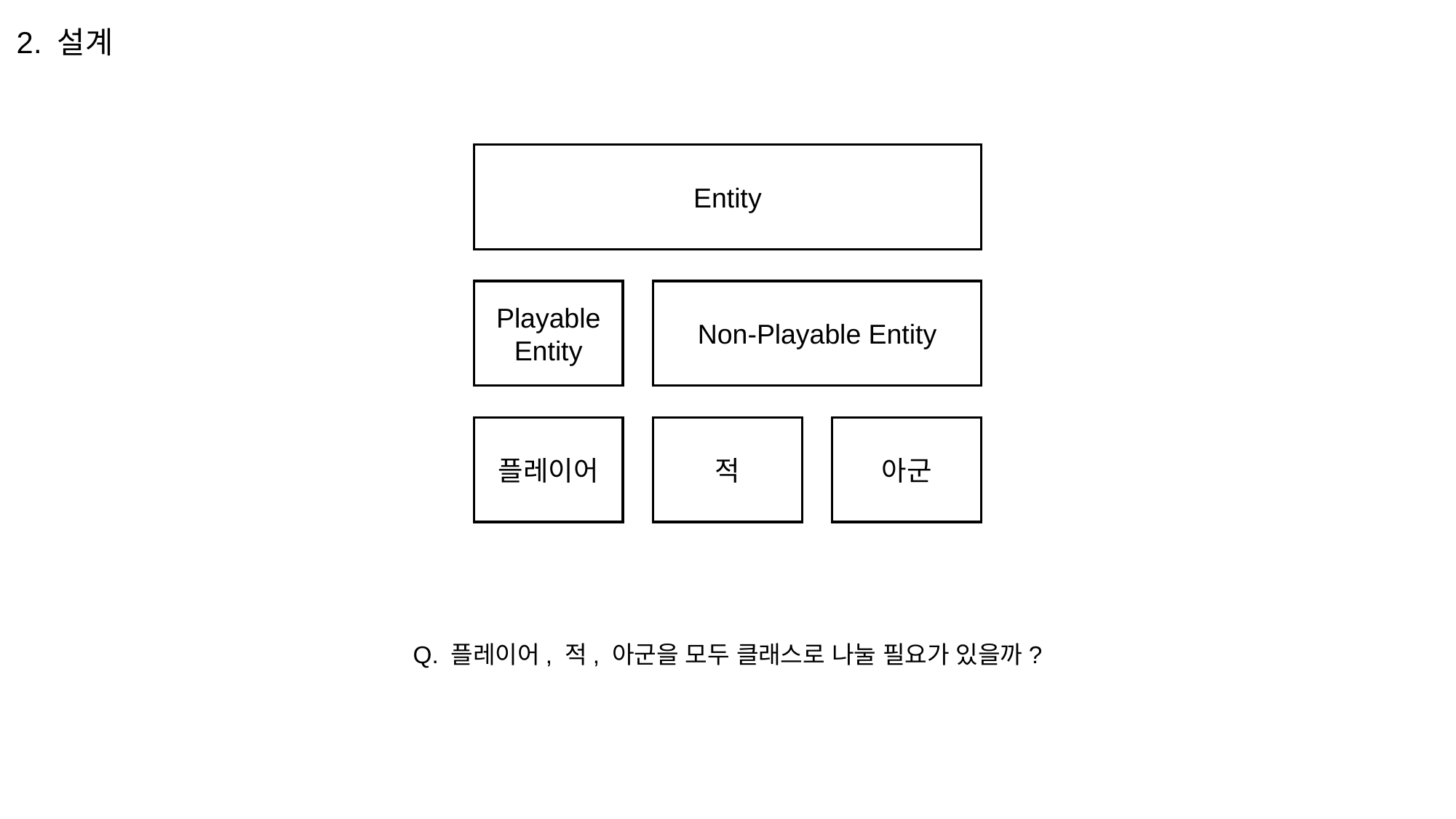

2. 설계
Entity
Playable
Entity
Non-Playable Entity
플레이어
적
아군
Q. 플레이어, 적, 아군을 모두 클래스로 나눌 필요가 있을까?